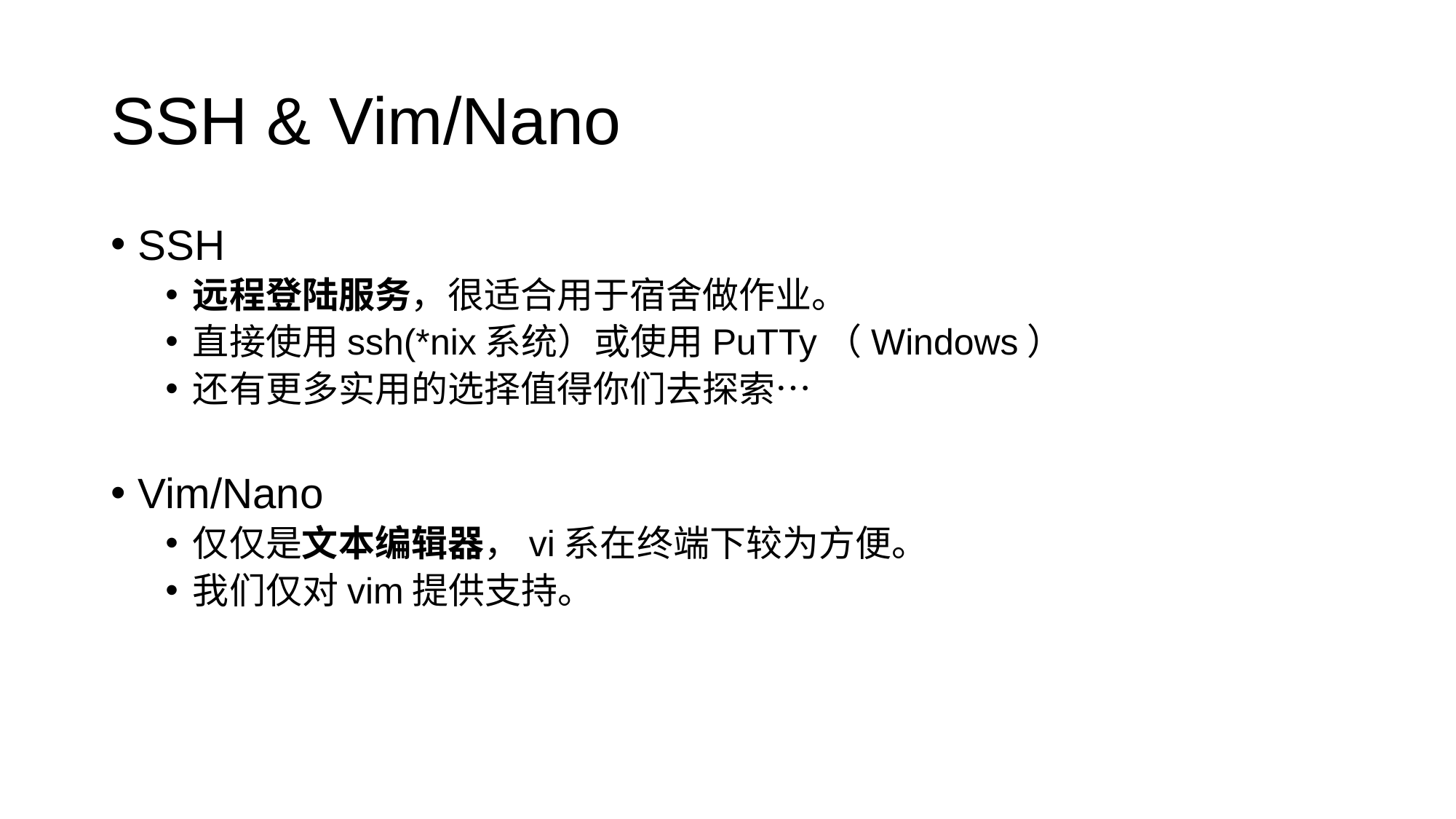

# SSH & Vim/Nano
SSH
远程登陆服务，很适合用于宿舍做作业。
直接使用ssh(*nix系统）或使用PuTTy（Windows）
还有更多实用的选择值得你们去探索…

Vim/Nano
仅仅是文本编辑器，vi系在终端下较为方便。
我们仅对vim提供支持。